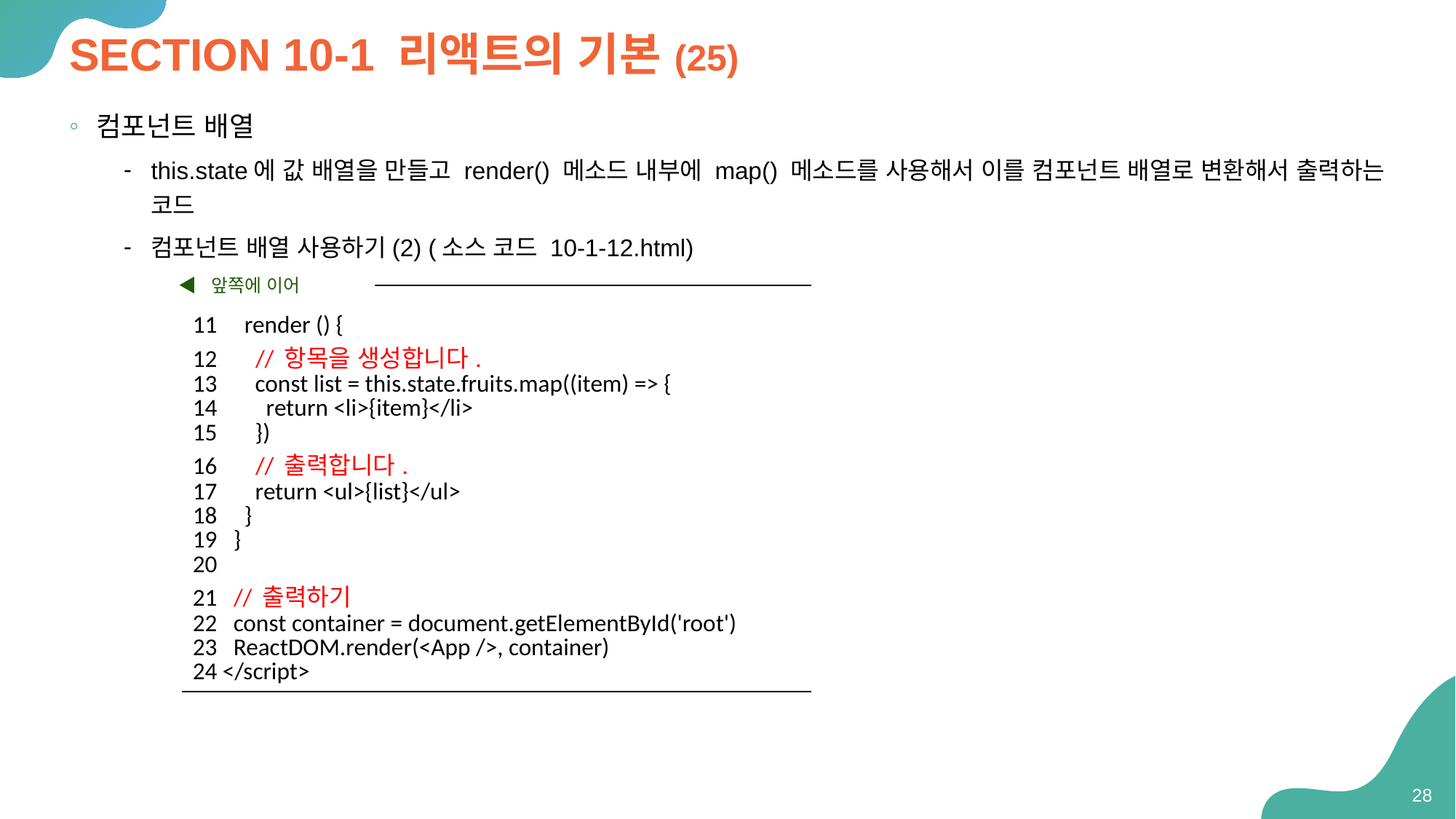

# SECTION 10-1 리액트의 기본(25)
컴포넌트 배열
this.state에 값 배열을 만들고 render() 메소드 내부에 map() 메소드를 사용해서 이를 컴포넌트 배열로 변환해서 출력하는 코드
컴포넌트 배열 사용하기(2) (소스 코드 10-1-12.html)

◀  앞쪽에 이어
| 11 render () { 12 // 항목을 생성합니다. 13 const list = this.state.fruits.map((item) => { 14 return <li>{item}</li> 15 }) 16 // 출력합니다. 17 return <ul>{list}</ul> 18 } 19 } 20 21 // 출력하기 22 const container = document.getElementById('root') 23 ReactDOM.render(<App />, container) 24 </script> |
| --- |
28